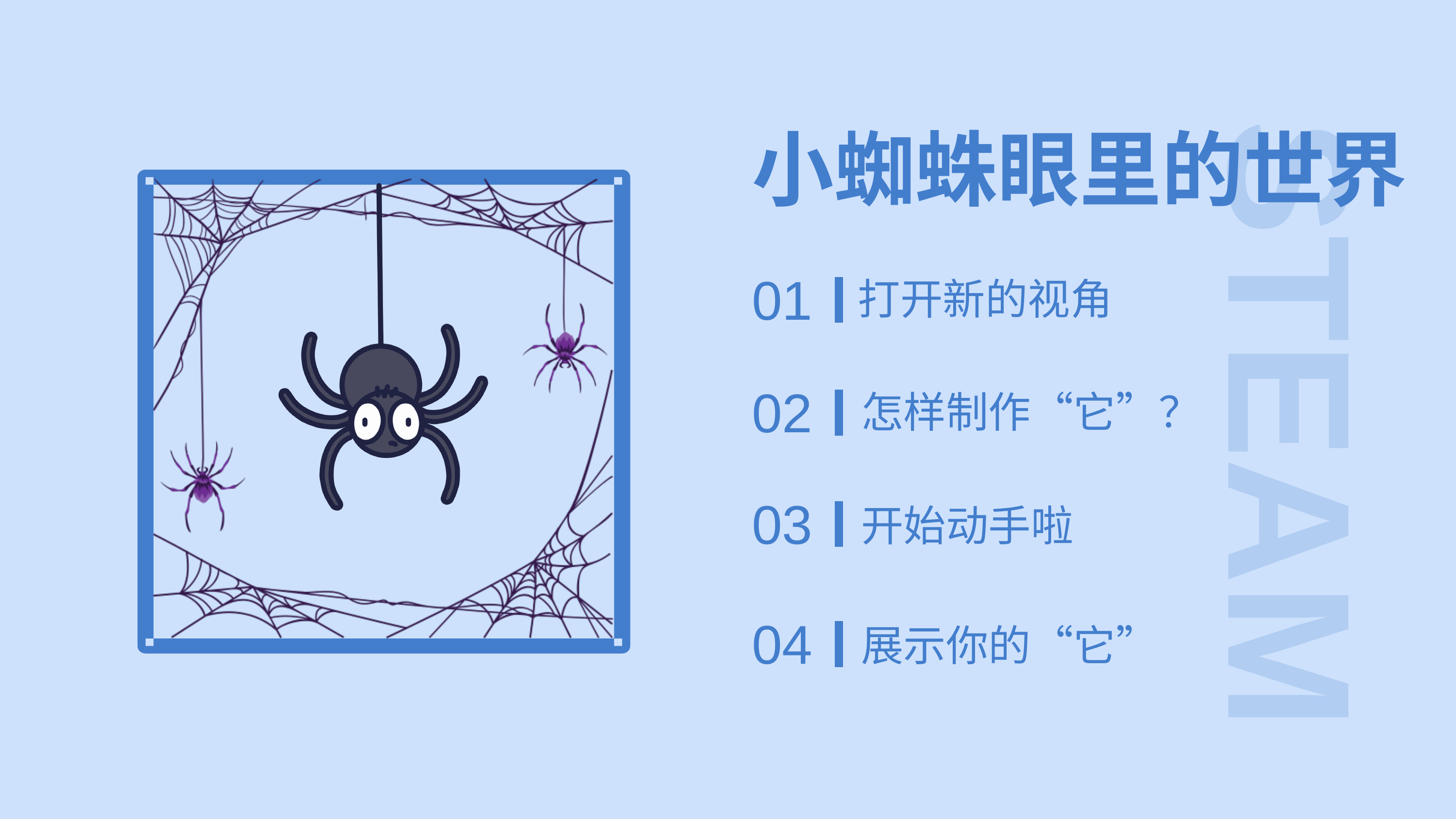

版权：咦派胡言
小蜘蛛眼里的世界

01
打开新的视角

STEAM
02
怎样制作“它”？

03
开始动手啦

04
展示你的“它”

版权：咦派胡言